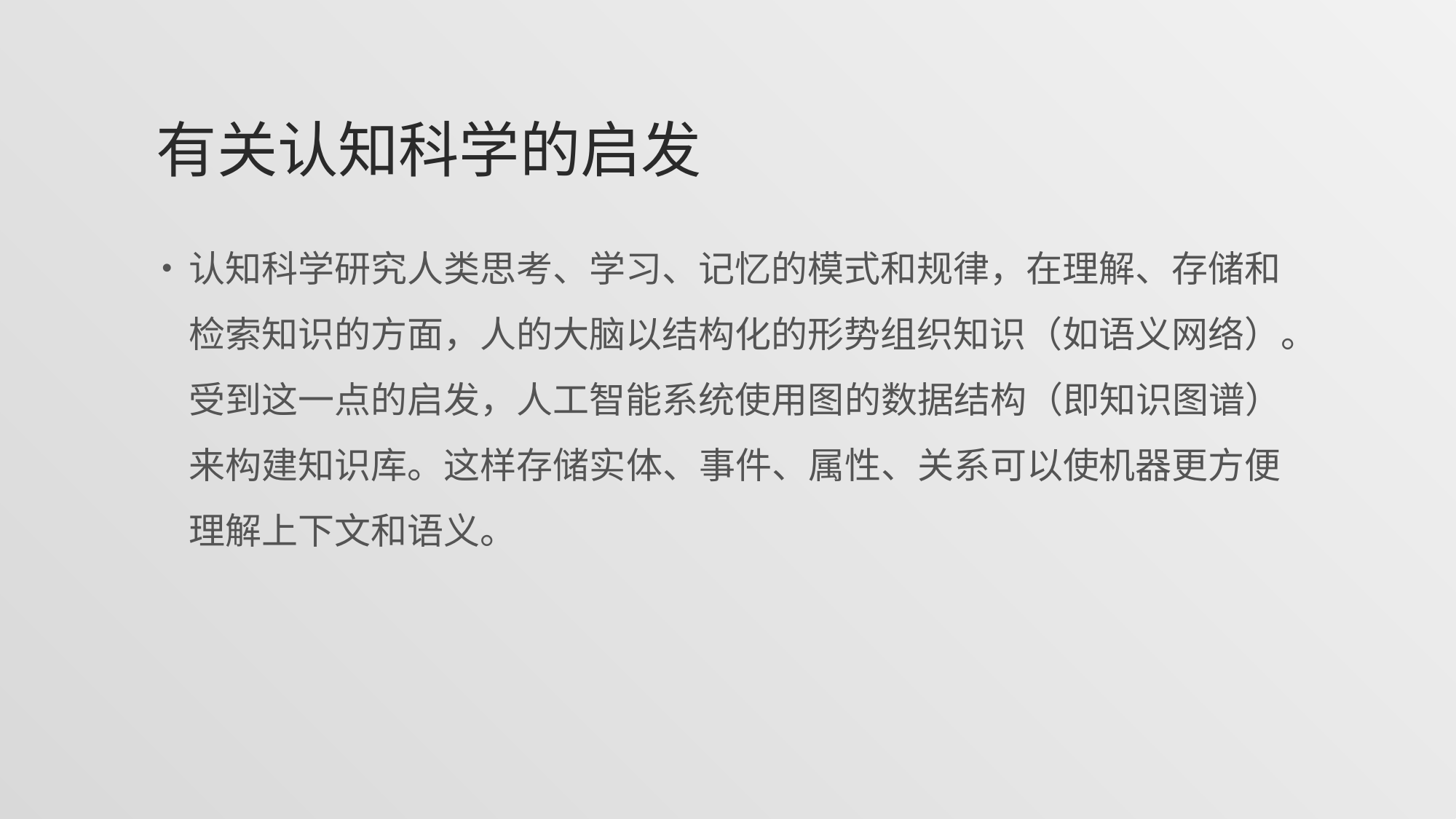

# 有关认知科学的启发
认知科学研究人类思考、学习、记忆的模式和规律，在理解、存储和检索知识的方面，人的大脑以结构化的形势组织知识（如语义网络）。受到这一点的启发，人工智能系统使用图的数据结构（即知识图谱）来构建知识库。这样存储实体、事件、属性、关系可以使机器更方便理解上下文和语义。